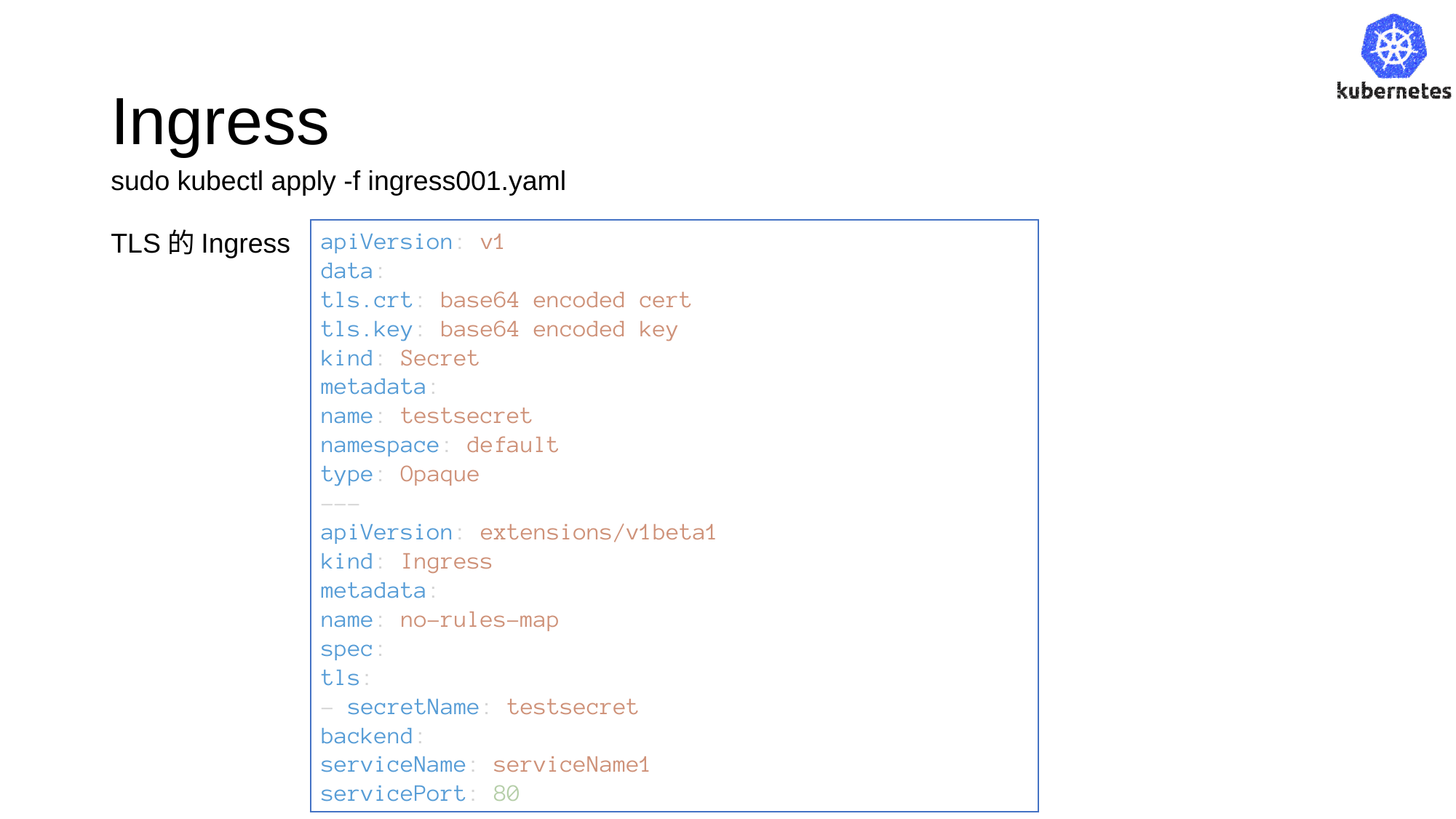

# Ingress
sudo kubectl apply -f ingress001.yaml
apiVersion: v1
data:
tls.crt: base64 encoded cert
tls.key: base64 encoded key
kind: Secret
metadata:
name: testsecret
namespace: default
type: Opaque
---
apiVersion: extensions/v1beta1
kind: Ingress
metadata:
name: no-rules-map
spec:
tls:
- secretName: testsecret
backend:
serviceName: serviceName1
servicePort: 80
TLS的Ingress